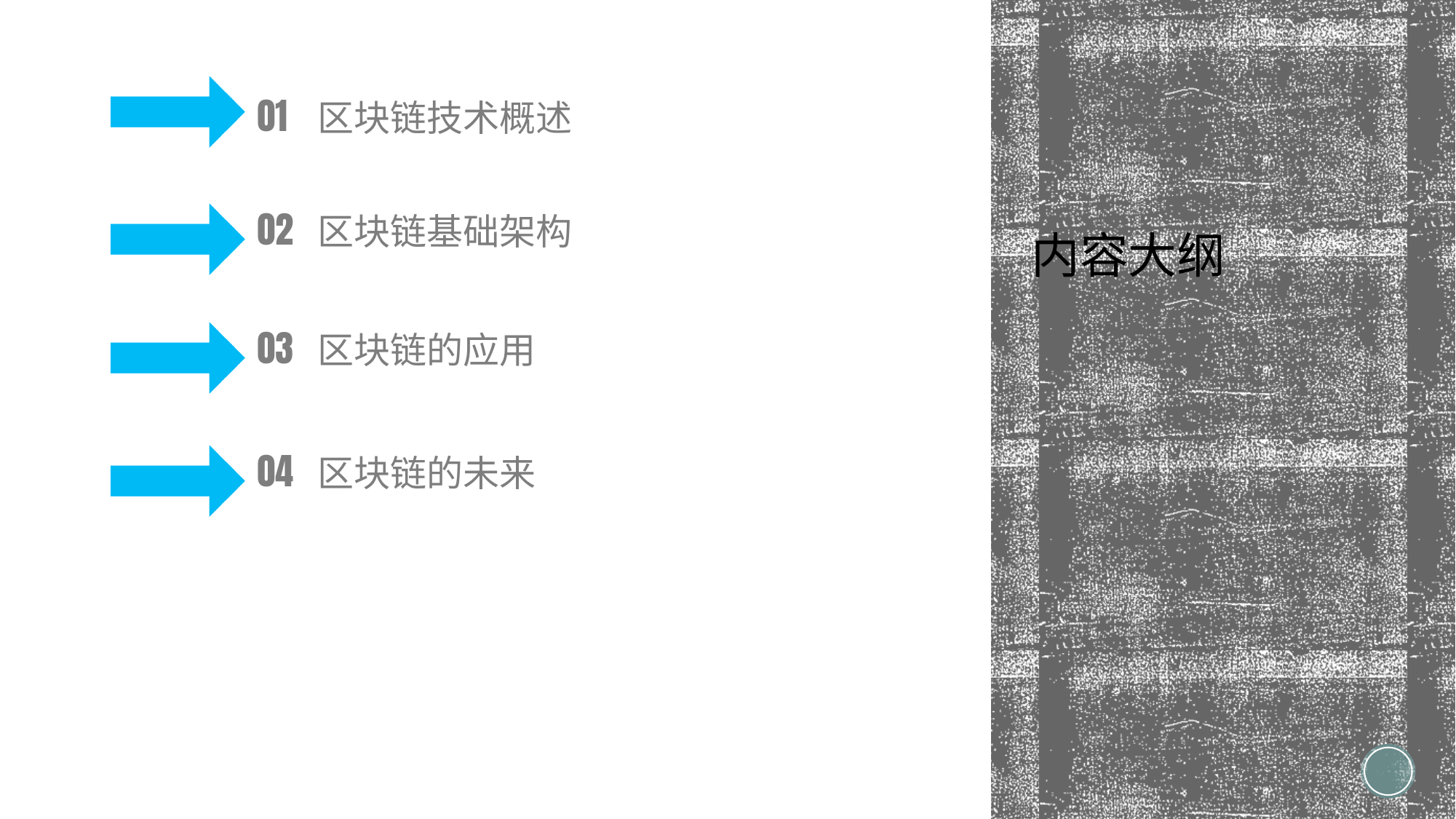

# 内容大纲
01	区块链技术概述

02	区块链基础架构

03	区块链的应用

04	区块链的未来